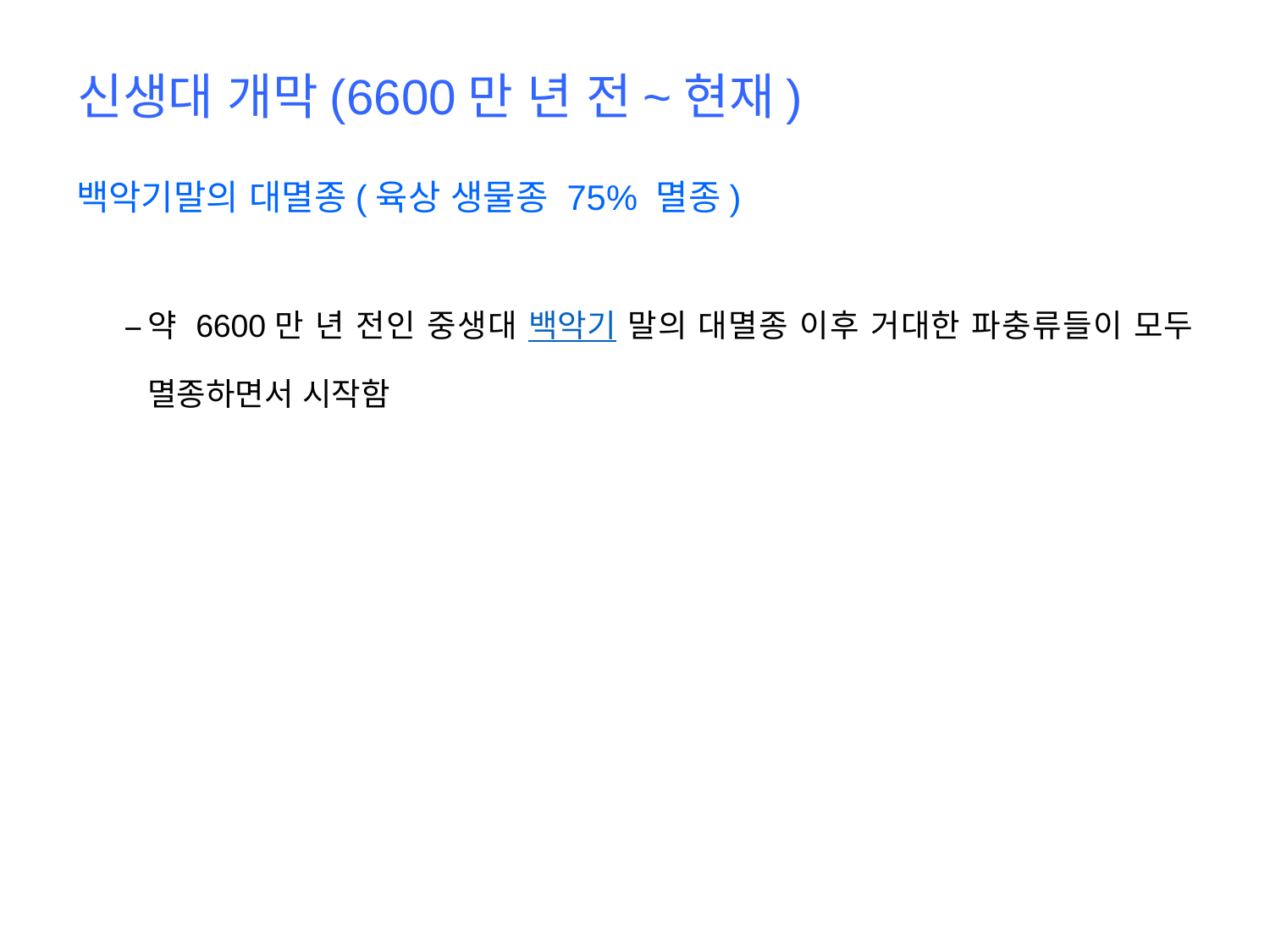

# 신생대 개막(6600만 년 전~현재)
백악기말의 대멸종(육상 생물종 75% 멸종)

약 6600만 년 전인 중생대 백악기 말의 대멸종 이후 거대한 파충류들이 모두 멸종하면서 시작함